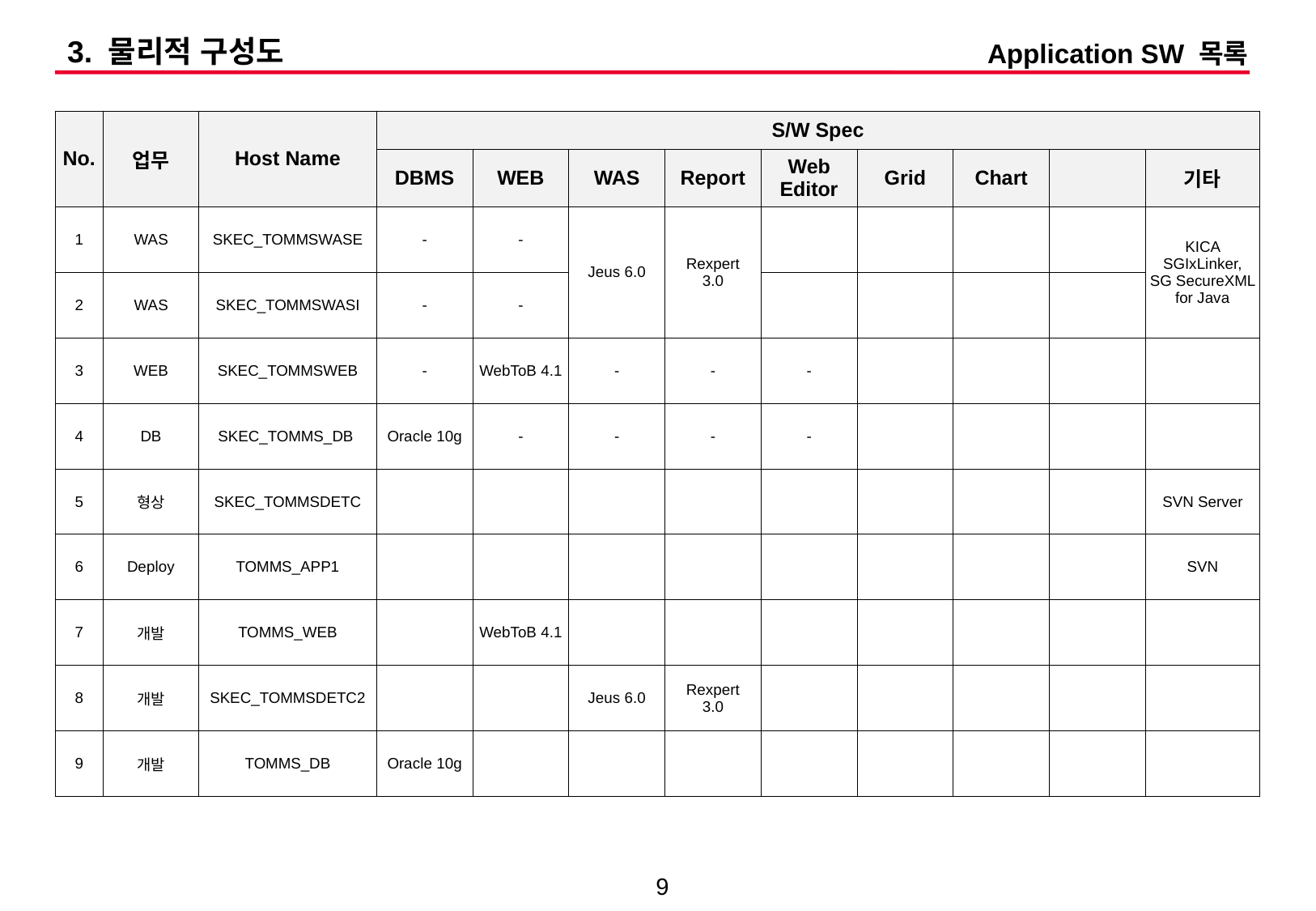

3. 물리적 구성도
Application SW 목록
| No. | 업무 | Host Name | S/W Spec |  |  |  |  |  |  |  |  |
| --- | --- | --- | --- | --- | --- | --- | --- | --- | --- | --- | --- |
|  |  |  | DBMS | WEB | WAS | Report | Web Editor | Grid | Chart |  | 기타 |
| 1 | WAS | SKEC\_TOMMSWASE | - | - | Jeus 6.0 | Rexpert 3.0 |  |  |  |  | KICA SGIxLinker, SG SecureXML for Java |
| 2 | WAS | SKEC\_TOMMSWASI | - | - |  |  |  |  |  |  |  |
| 3 | WEB | SKEC\_TOMMSWEB | - | WebToB 4.1 | - | - | - |  |  |  |  |
| 4 | DB | SKEC\_TOMMS\_DB | Oracle 10g | - | - | - | - |  |  |  |  |
| 5 | 형상 | SKEC\_TOMMSDETC |  |  |  |  |  |  |  |  | SVN Server |
| 6 | Deploy | TOMMS\_APP1 |  |  |  |  |  |  |  |  | SVN |
| 7 | 개발 | TOMMS\_WEB |  | WebToB 4.1 |  |  |  |  |  |  |  |
| 8 | 개발 | SKEC\_TOMMSDETC2 |  |  | Jeus 6.0 | Rexpert 3.0 |  |  |  |  |  |
| 9 | 개발 | TOMMS\_DB | Oracle 10g |  |  |  |  |  |  |  |  |